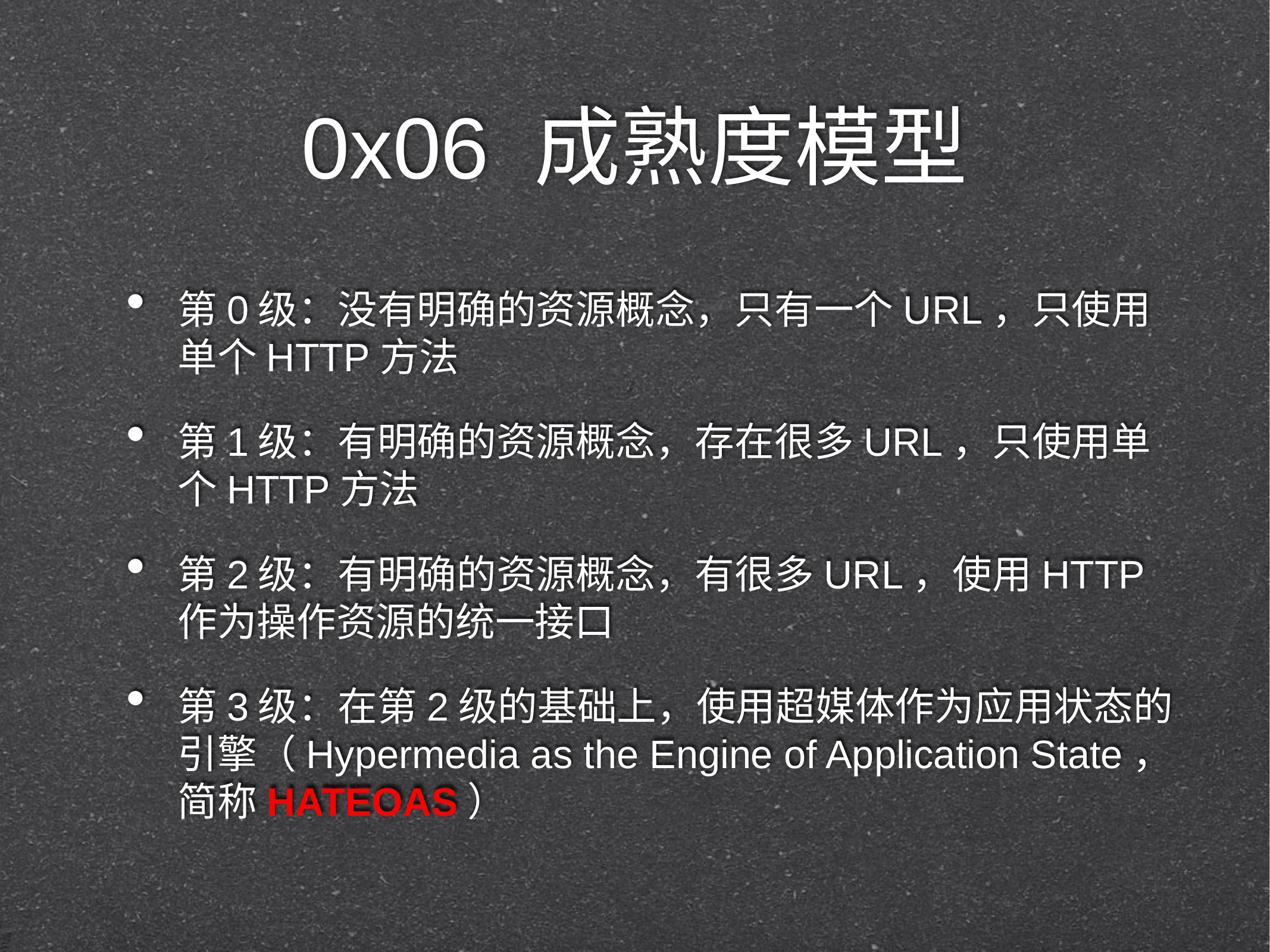

# 0x06 成熟度模型
第0级：没有明确的资源概念，只有一个URL，只使用单个HTTP方法
第1级：有明确的资源概念，存在很多URL，只使用单个HTTP方法
第2级：有明确的资源概念，有很多URL，使用HTTP作为操作资源的统一接口
第3级：在第2级的基础上，使用超媒体作为应用状态的引擎（Hypermedia as the Engine of Application State，简称HATEOAS）